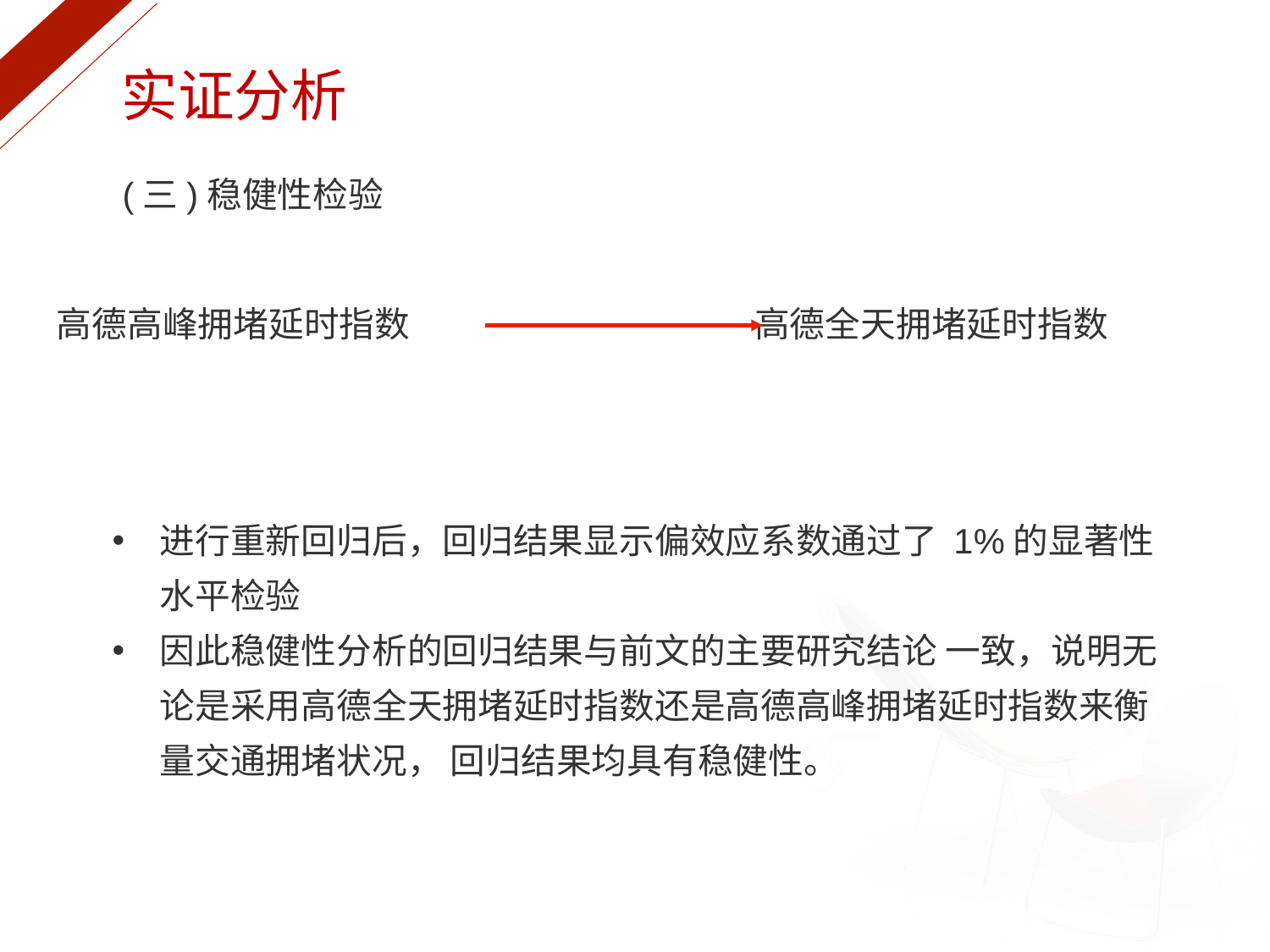

实证分析

(三)稳健性检验

高德高峰拥堵延时指数                                            高德全天拥堵延时指数
进行重新回归后，回归结果显示偏效应系数通过了 1%的显著性水平检验
因此稳健性分析的回归结果与前文的主要研究结论 一致，说明无论是采用高德全天拥堵延时指数还是高德高峰拥堵延时指数来衡量交通拥堵状况， 回归结果均具有稳健性。